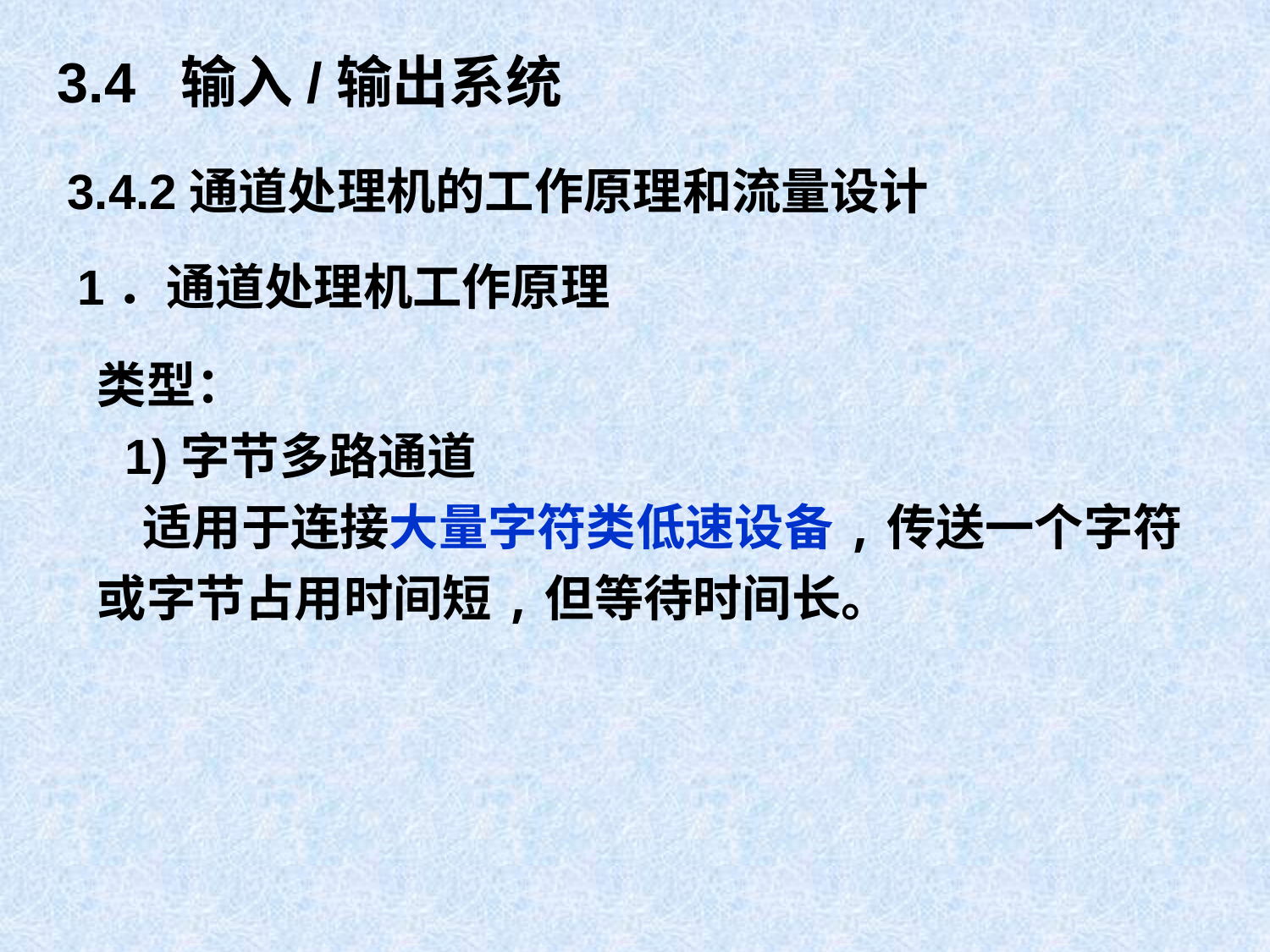

3.4  输入/输出系统
3.4.2通道处理机的工作原理和流量设计
1．通道处理机工作原理
类型：
  1)字节多路通道
   适用于连接大量字符类低速设备,传送一个字符或字节占用时间短,但等待时间长。